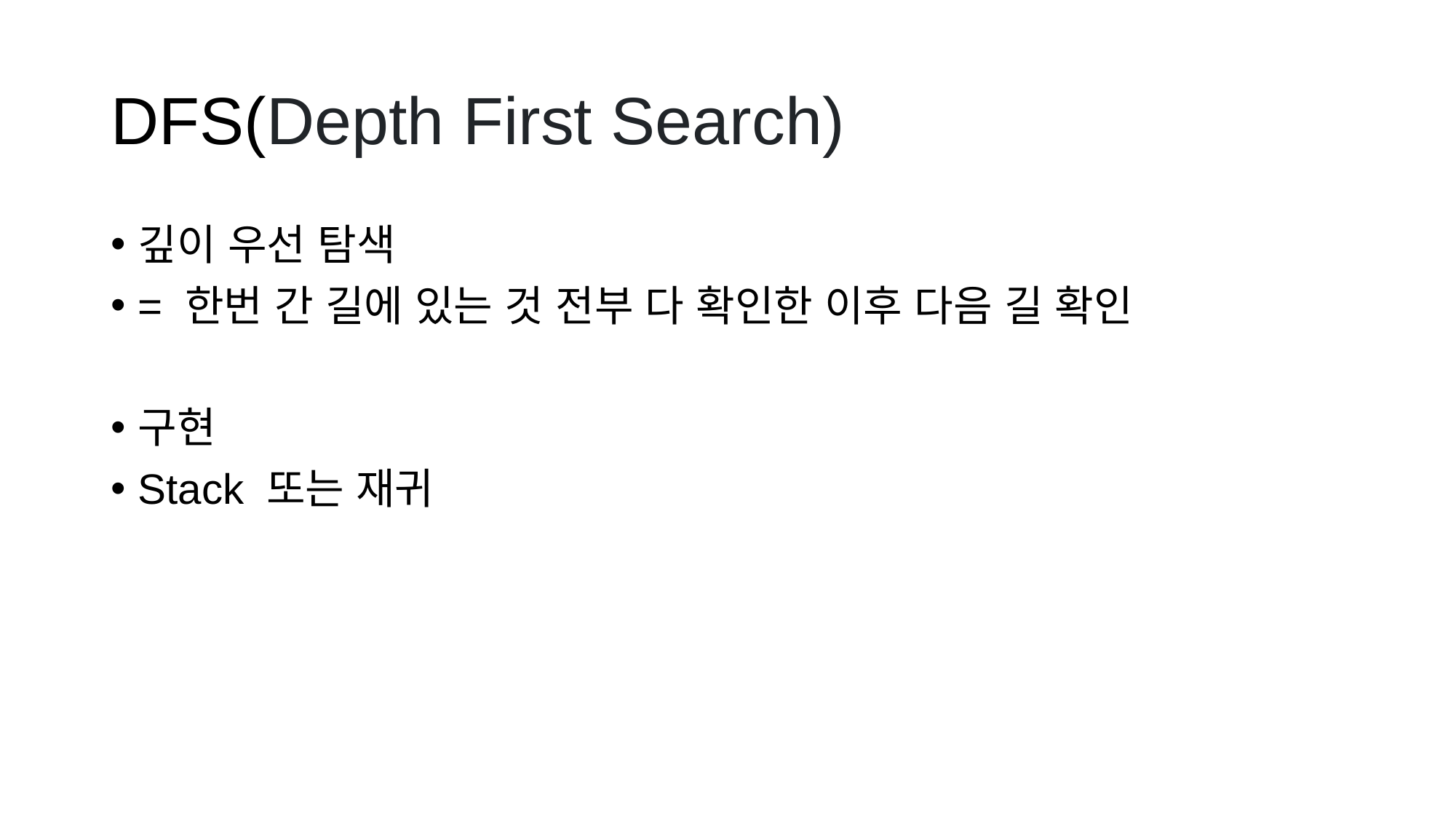

# DFS(Depth First Search)
깊이 우선 탐색
= 한번 간 길에 있는 것 전부 다 확인한 이후 다음 길 확인

구현
Stack 또는 재귀